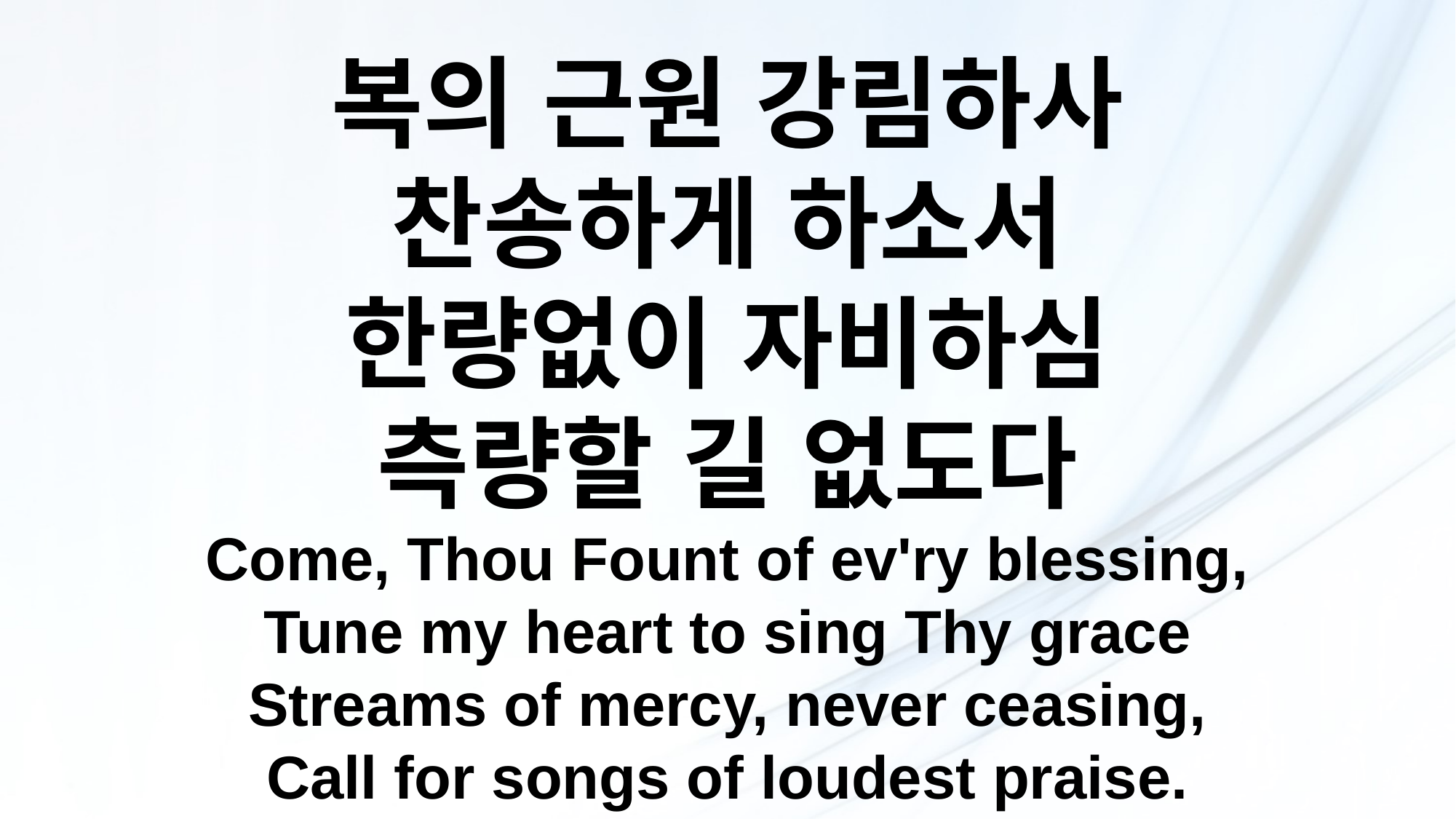

복의 근원 강림하사
찬송하게 하소서
한량없이 자비하심
측량할 길 없도다
Come, Thou Fount of ev'ry blessing,
Tune my heart to sing Thy grace
Streams of mercy, never ceasing,
Call for songs of loudest praise.